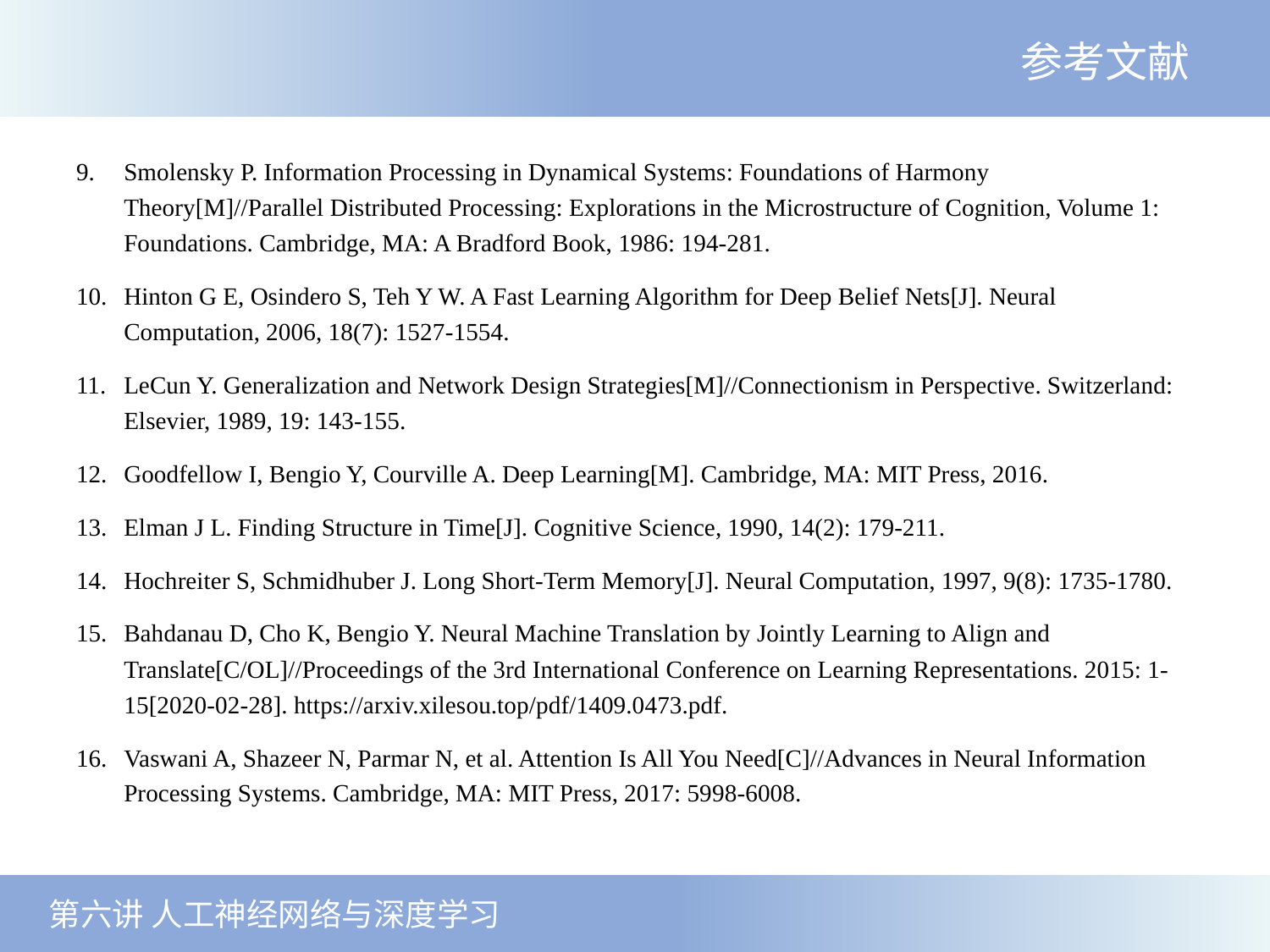

参考文献
Smolensky P. Information Processing in Dynamical Systems: Foundations of Harmony Theory[M]//Parallel Distributed Processing: Explorations in the Microstructure of Cognition, Volume 1: Foundations. Cambridge, MA: A Bradford Book, 1986: 194-281.
Hinton G E, Osindero S, Teh Y W. A Fast Learning Algorithm for Deep Belief Nets[J]. Neural Computation, 2006, 18(7): 1527-1554.
LeCun Y. Generalization and Network Design Strategies[M]//Connectionism in Perspective. Switzerland: Elsevier, 1989, 19: 143-155.
Goodfellow I, Bengio Y, Courville A. Deep Learning[M]. Cambridge, MA: MIT Press, 2016.
Elman J L. Finding Structure in Time[J]. Cognitive Science, 1990, 14(2): 179-211.
Hochreiter S, Schmidhuber J. Long Short-Term Memory[J]. Neural Computation, 1997, 9(8): 1735-1780.
Bahdanau D, Cho K, Bengio Y. Neural Machine Translation by Jointly Learning to Align and Translate[C/OL]//Proceedings of the 3rd International Conference on Learning Representations. 2015: 1-15[2020-02-28]. https://arxiv.xilesou.top/pdf/1409.0473.pdf.
Vaswani A, Shazeer N, Parmar N, et al. Attention Is All You Need[C]//Advances in Neural Information Processing Systems. Cambridge, MA: MIT Press, 2017: 5998-6008.
    第六讲 人工神经网络与深度学习